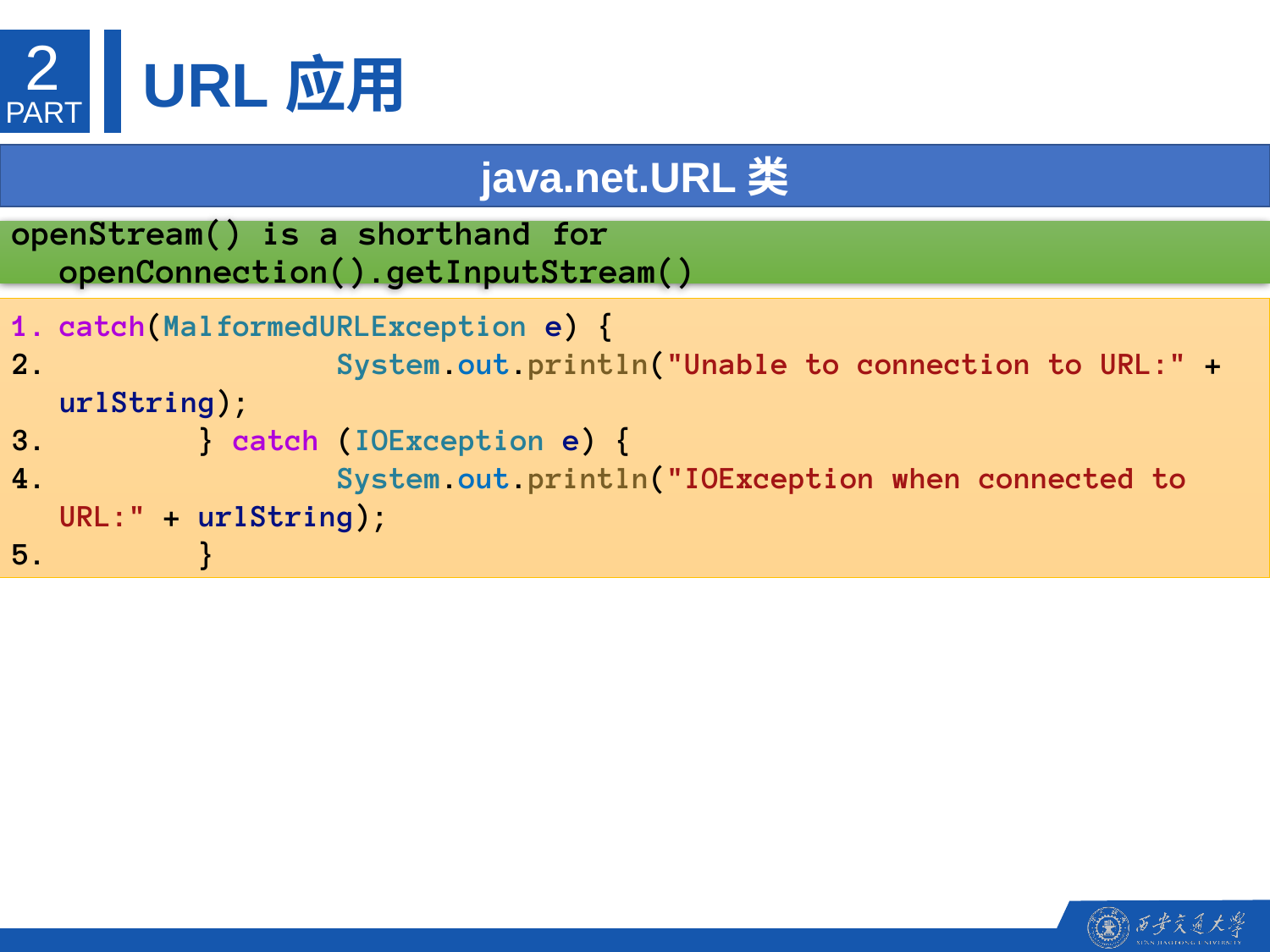

2
URL应用
PART
java.net.URL类
openStream() is a shorthand for openConnection().getInputStream()
catch(MalformedURLException e) {
                System.out.println("Unable to connection to URL:" + urlString);
        } catch (IOException e) {
                System.out.println("IOException when connected to URL:" + urlString);
        }